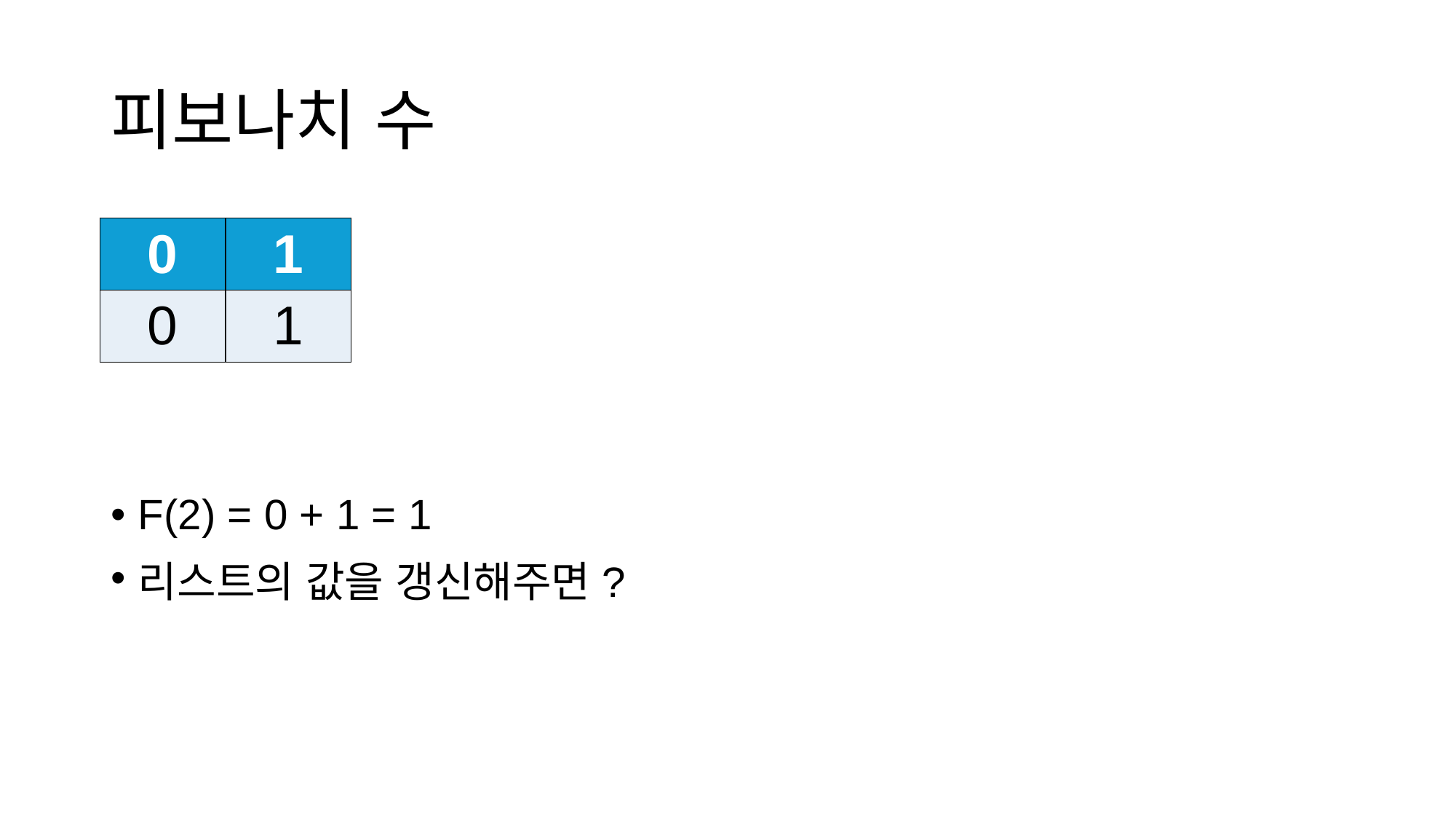

# 피보나치 수
| 0 | 1 |
| --- | --- |
| 0 | 1 |
F(2) = 0 + 1 = 1
리스트의 값을 갱신해주면?